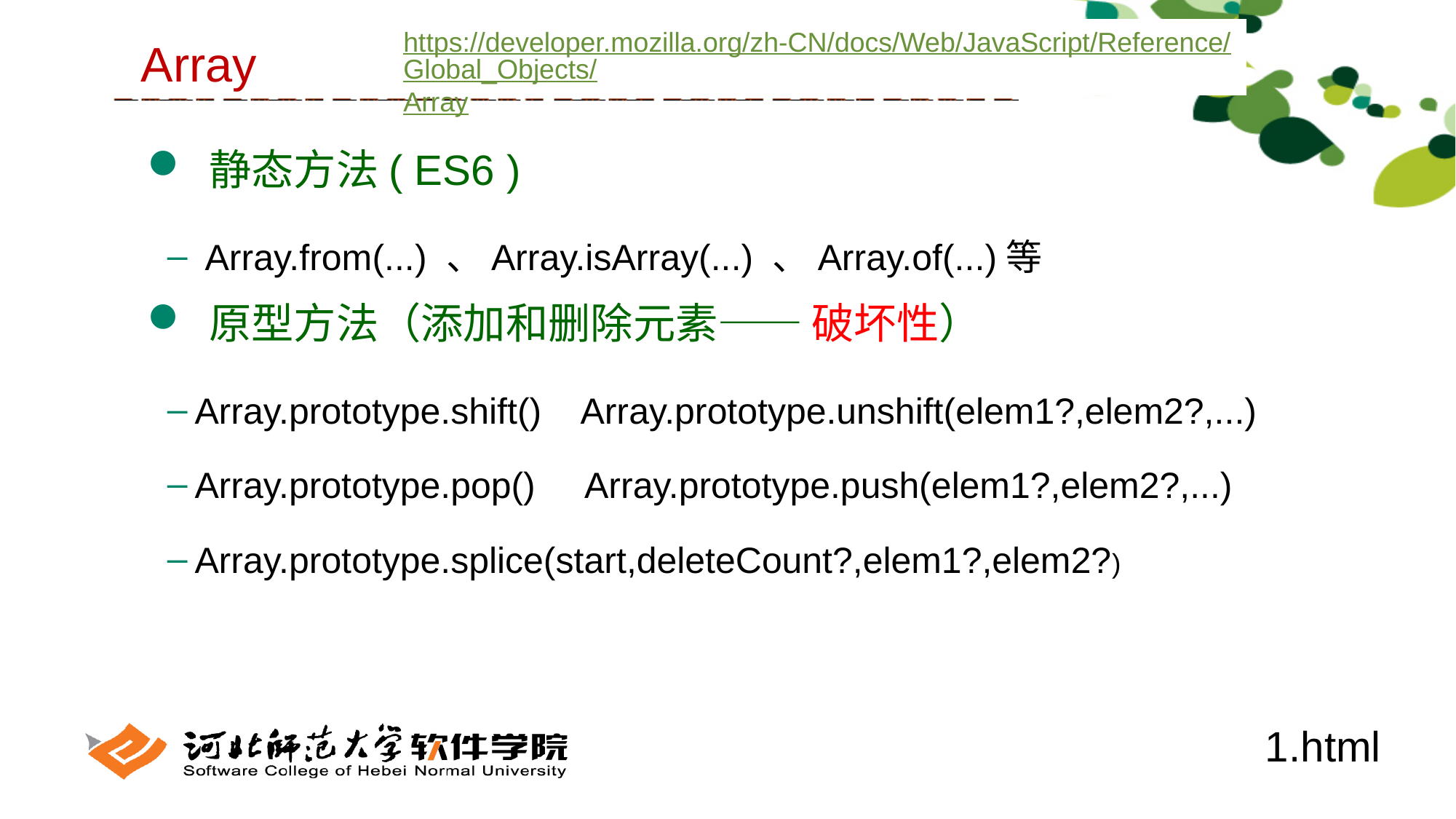

https://developer.mozilla.org/zh-CN/docs/Web/JavaScript/Reference/Global_Objects/Array
Array

 静态方法( ES6 )
 Array.from(...) 、Array.isArray(...) 、Array.of(...)等
 原型方法（添加和删除元素—— 破坏性）
Array.prototype.shift()    Array.prototype.unshift(elem1?,elem2?,...)
Array.prototype.pop()     Array.prototype.push(elem1?,elem2?,...)
Array.prototype.splice(start,deleteCount?,elem1?,elem2?)

1.html